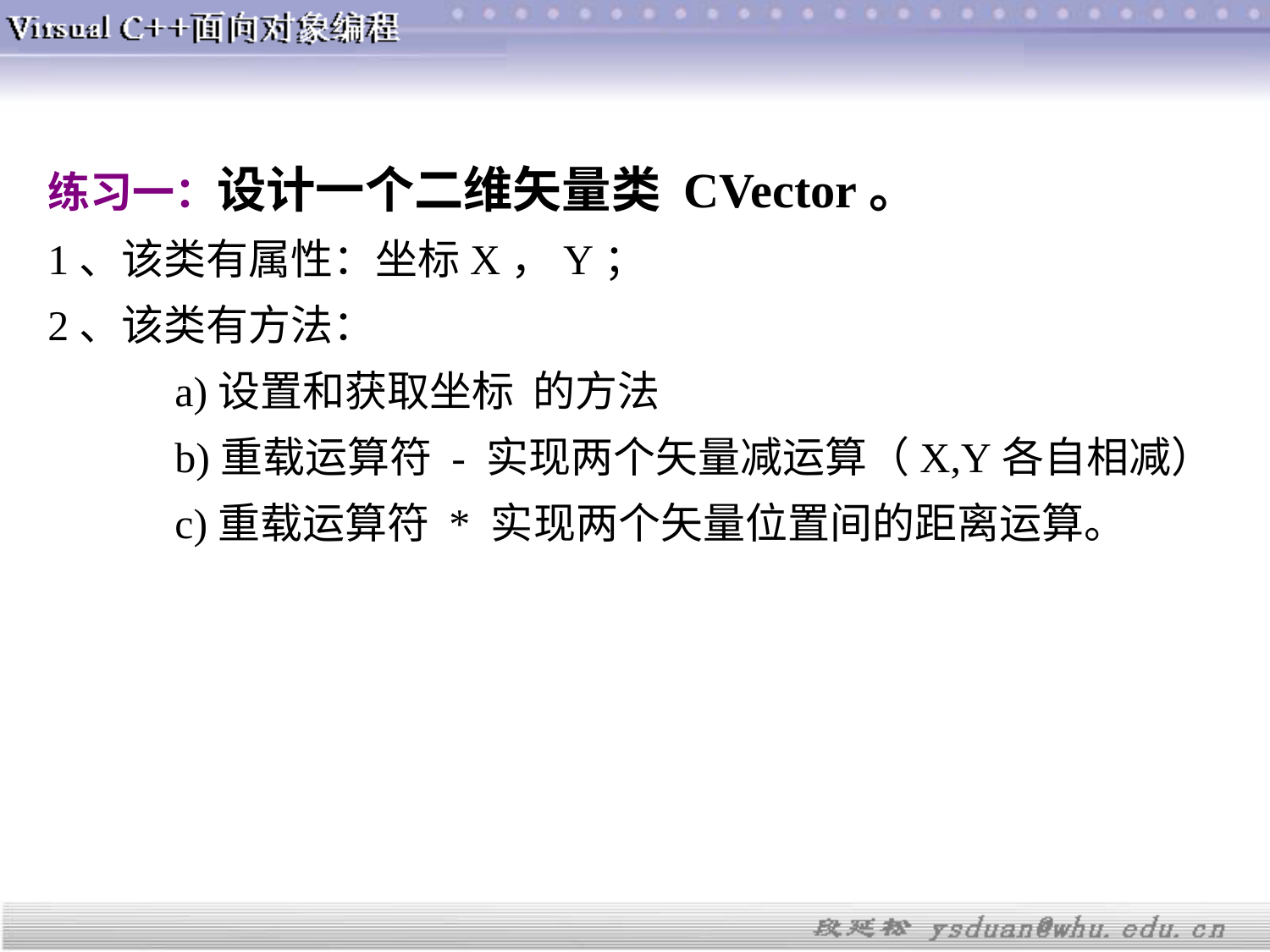

练习一：设计一个二维矢量类 CVector。
1、该类有属性：坐标X，Y；
2、该类有方法：
	a)设置和获取坐标  的方法
	b)重载运算符 - 实现两个矢量减运算（X,Y各自相减）
	c)重载运算符 * 实现两个矢量位置间的距离运算。